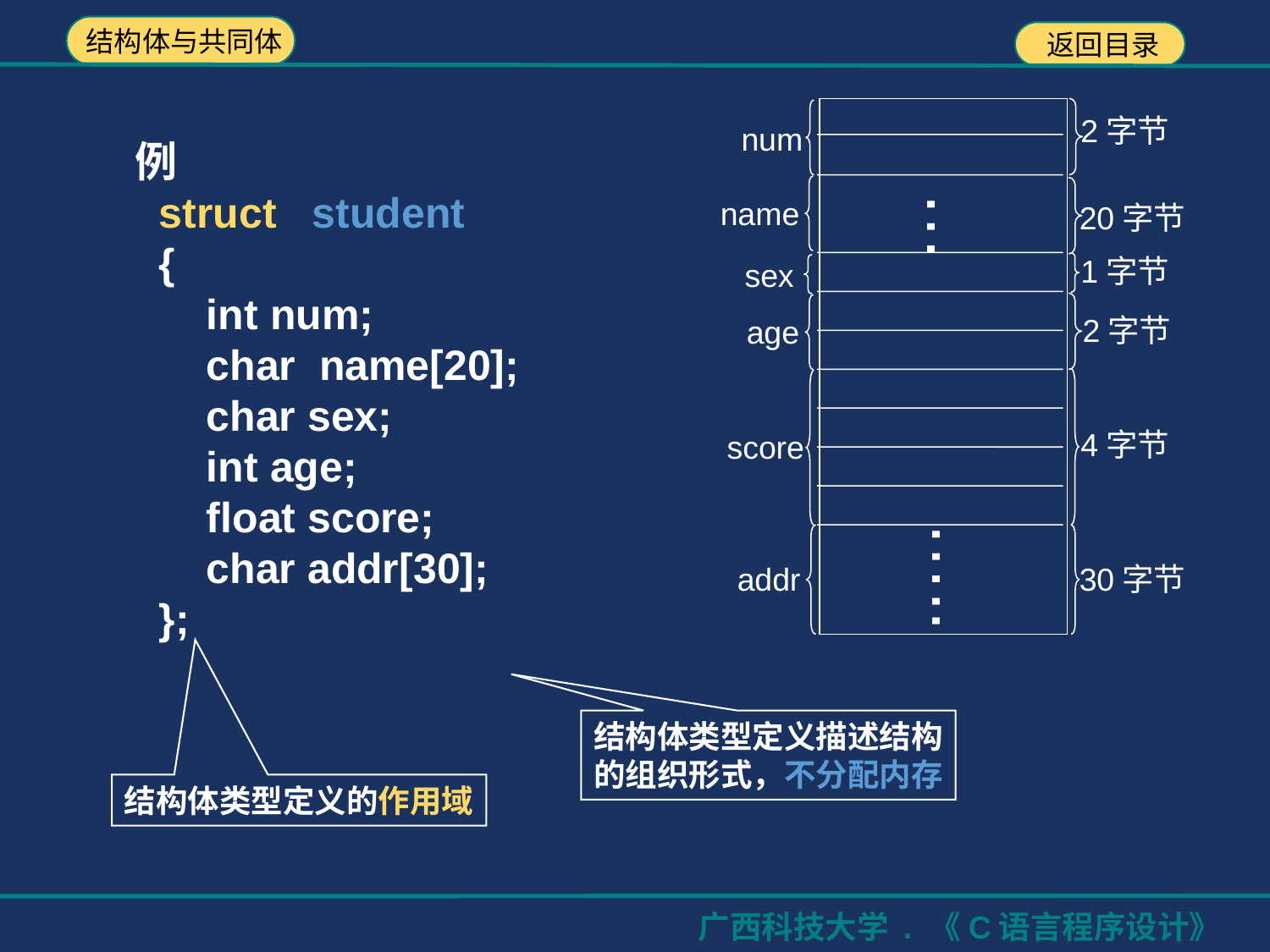

2字节
num

…
name
20字节
1字节
sex

2字节
age

4字节
score

…..

addr
30字节
例
  struct   student
  {
      int num;
      char  name[20];
      char sex;
      int age;
      float score;
      char addr[30];
  };
结构体类型定义描述结构
的组织形式，不分配内存
结构体类型定义的作用域